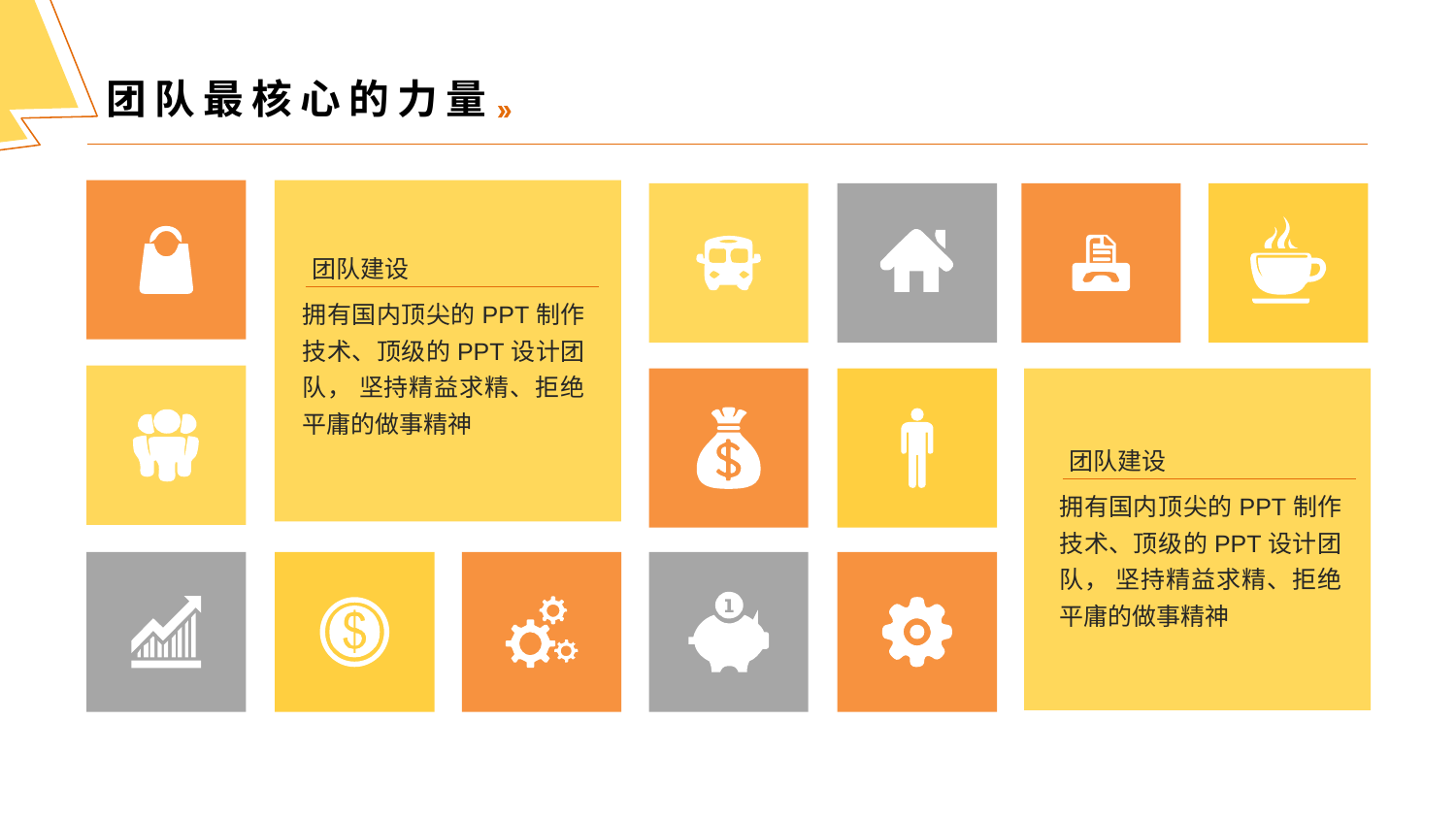

团队最核心的力量

团队建设
拥有国内顶尖的PPT制作技术、顶级的PPT设计团队， 坚持精益求精、拒绝平庸的做事精神

团队建设
拥有国内顶尖的PPT制作技术、顶级的PPT设计团队， 坚持精益求精、拒绝平庸的做事精神